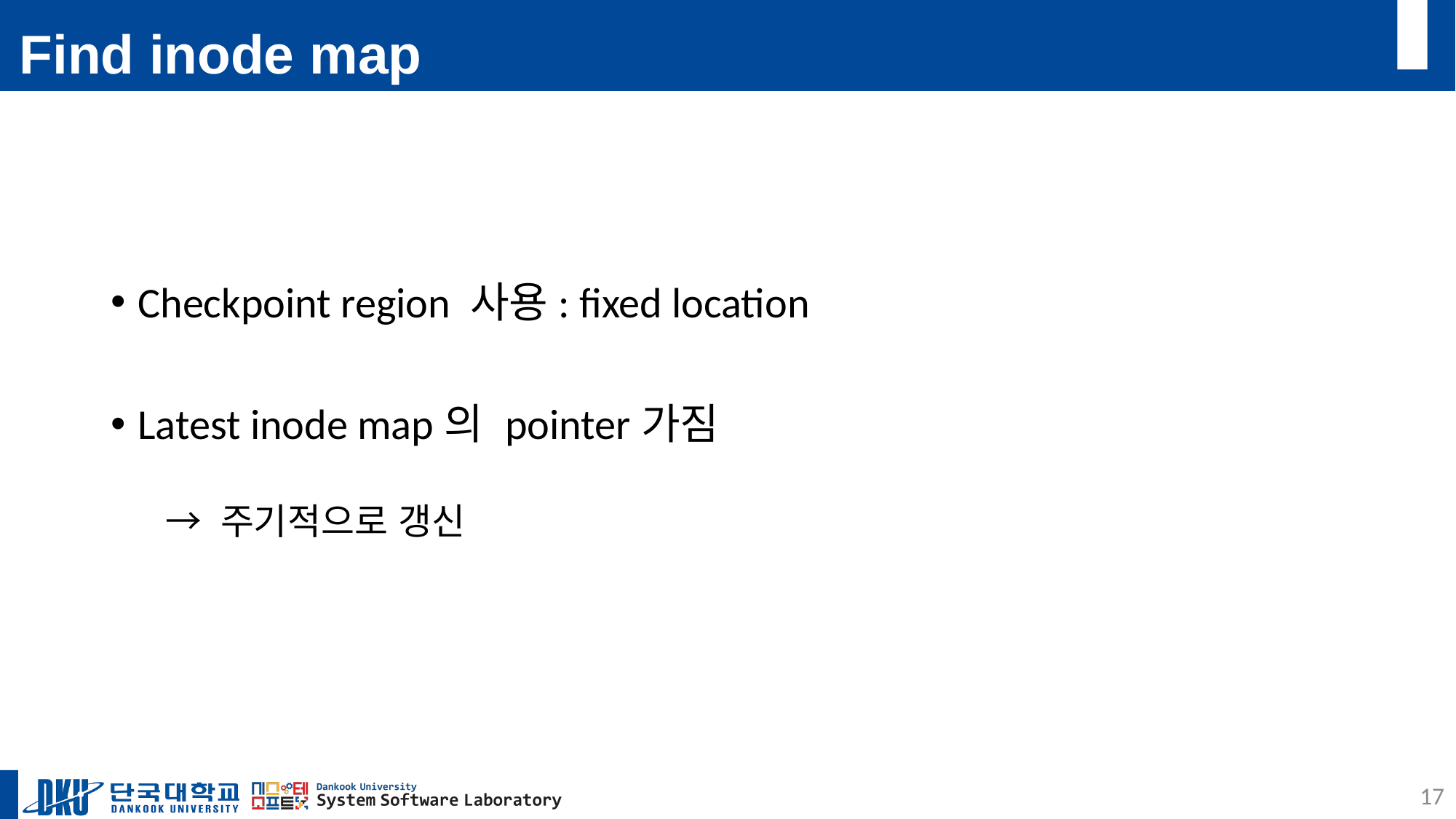

# Find inode map
Checkpoint region 사용: fixed location

Latest inode map의 pointer가짐

→ 주기적으로 갱신

17